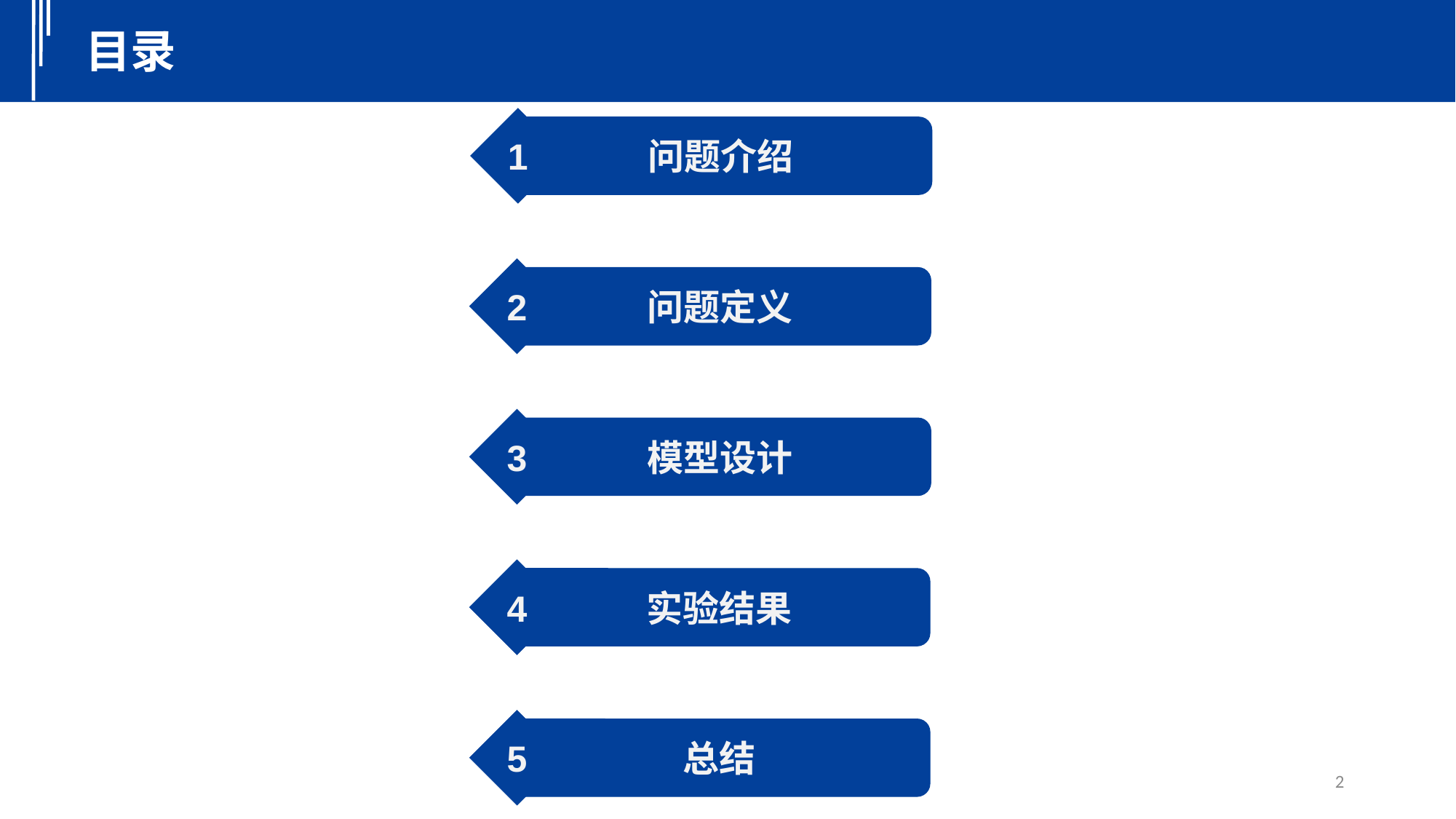

目录
1
问题介绍
2
问题定义
3
模型设计
4
实验结果
5
总结
2